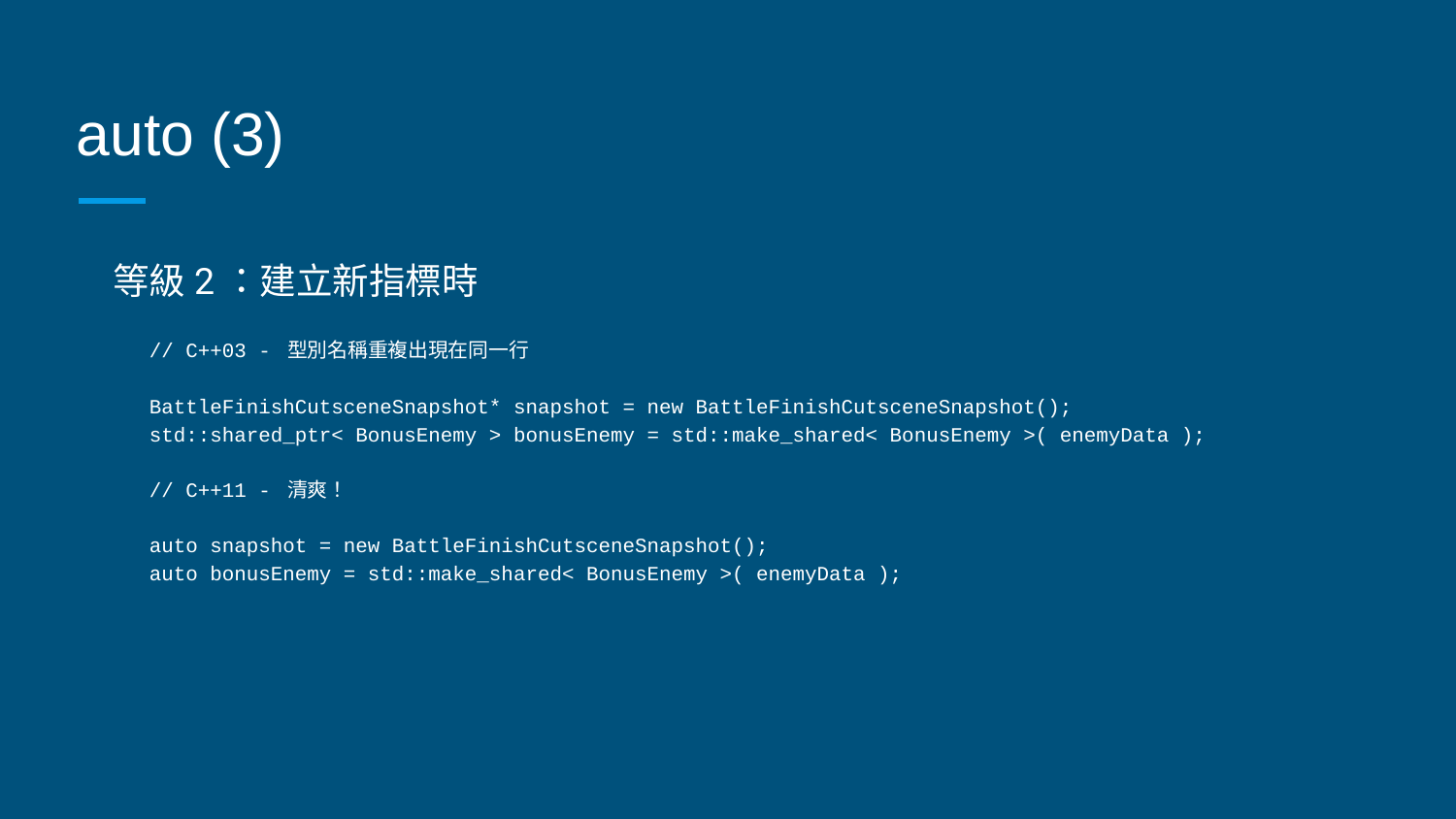

# auto (3)
等級2：建立新指標時
// C++03 - 型別名稱重複出現在同一行
BattleFinishCutsceneSnapshot* snapshot = new BattleFinishCutsceneSnapshot();
std::shared_ptr< BonusEnemy > bonusEnemy = std::make_shared< BonusEnemy >( enemyData );
// C++11 - 清爽！
auto snapshot = new BattleFinishCutsceneSnapshot();
auto bonusEnemy = std::make_shared< BonusEnemy >( enemyData );